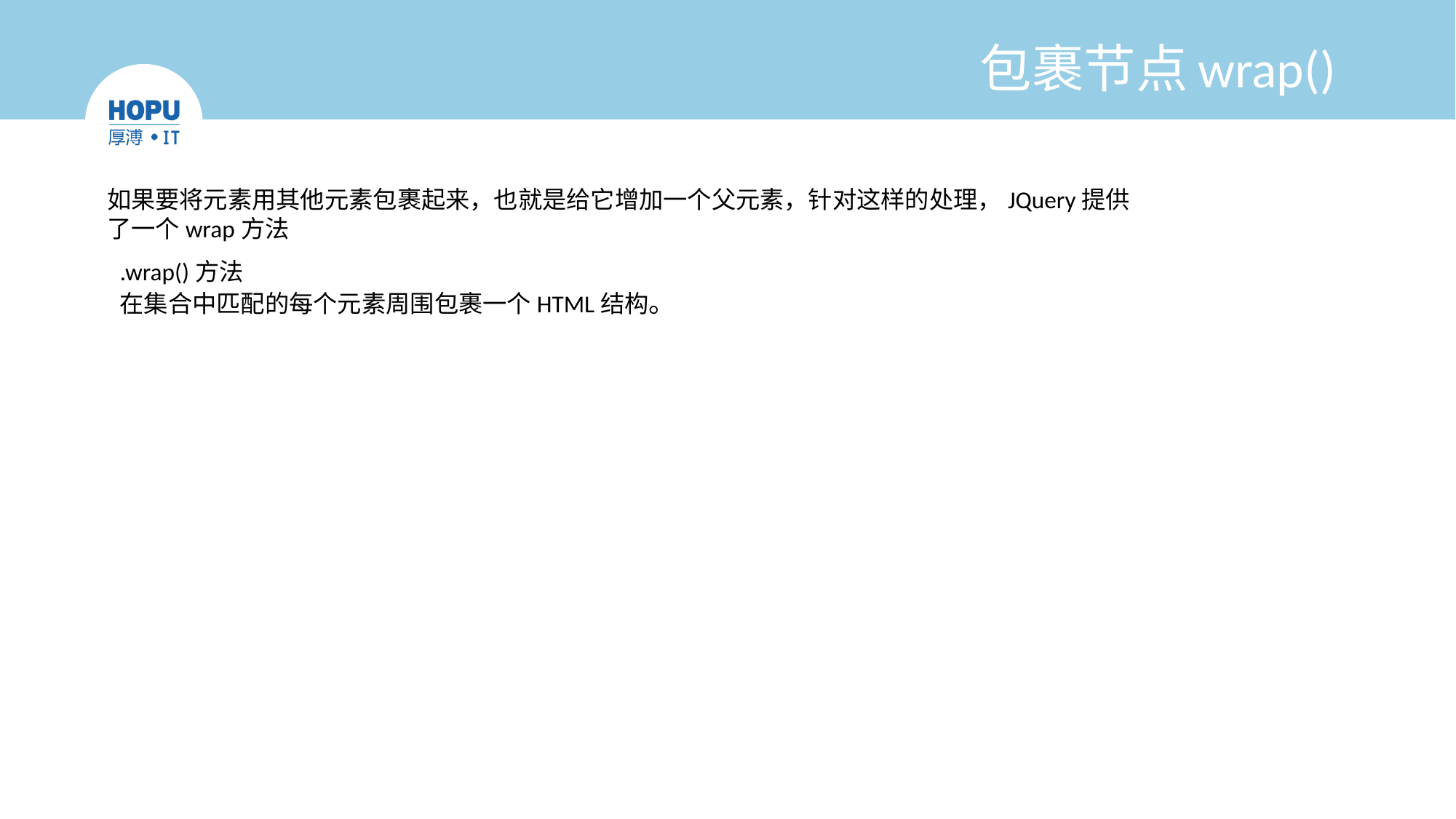

# 包裹节点wrap()
如果要将元素用其他元素包裹起来，也就是给它增加一个父元素，针对这样的处理，JQuery提供了一个wrap方法
.wrap()方法
在集合中匹配的每个元素周围包裹一个HTML结构。